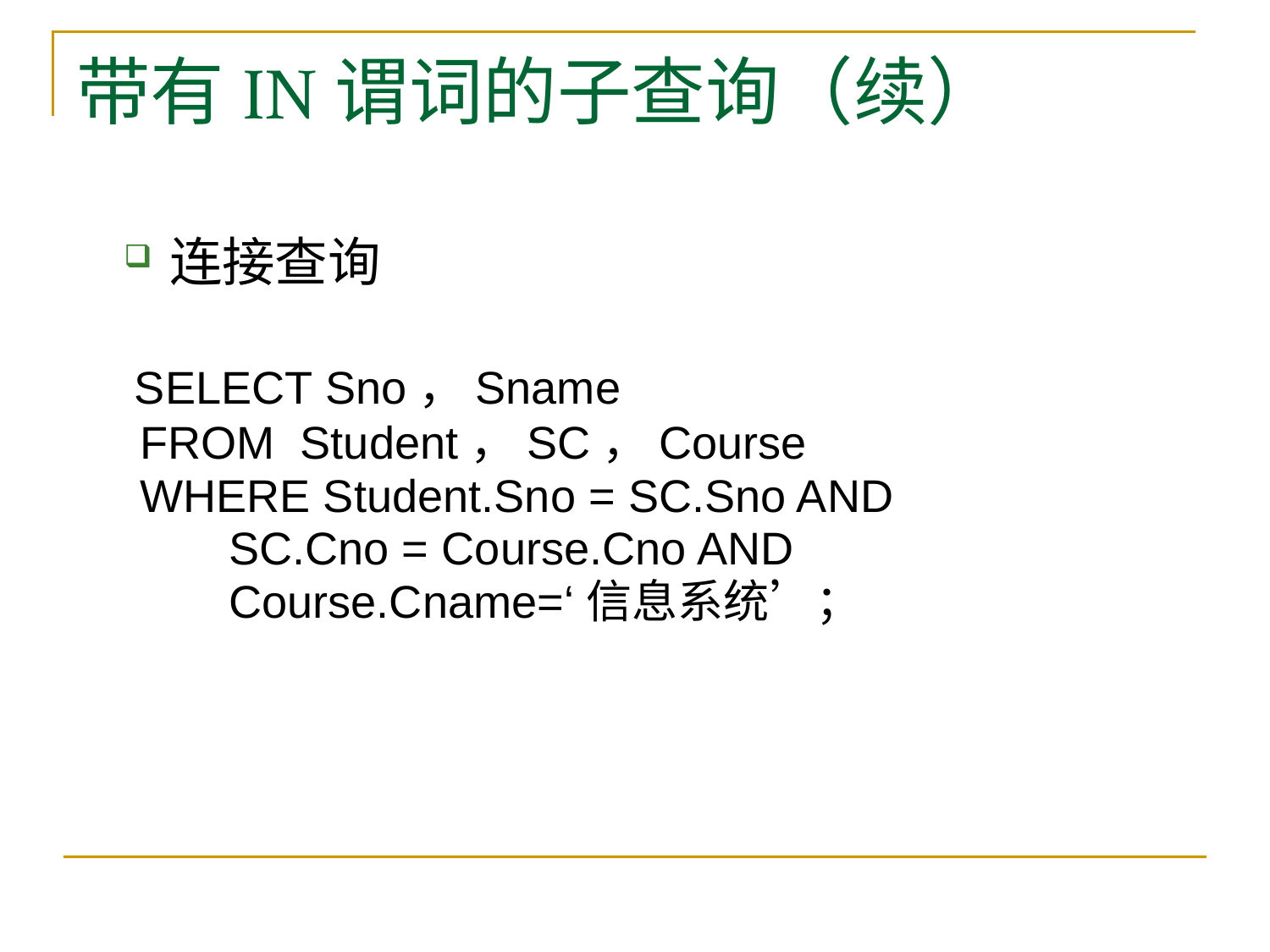

# 带有IN谓词的子查询（续）
连接查询

    SELECT Sno，Sname
     FROM  Student，SC，Course
     WHERE Student.Sno = SC.Sno AND
            SC.Cno = Course.Cno AND
            Course.Cname=‘信息系统’；